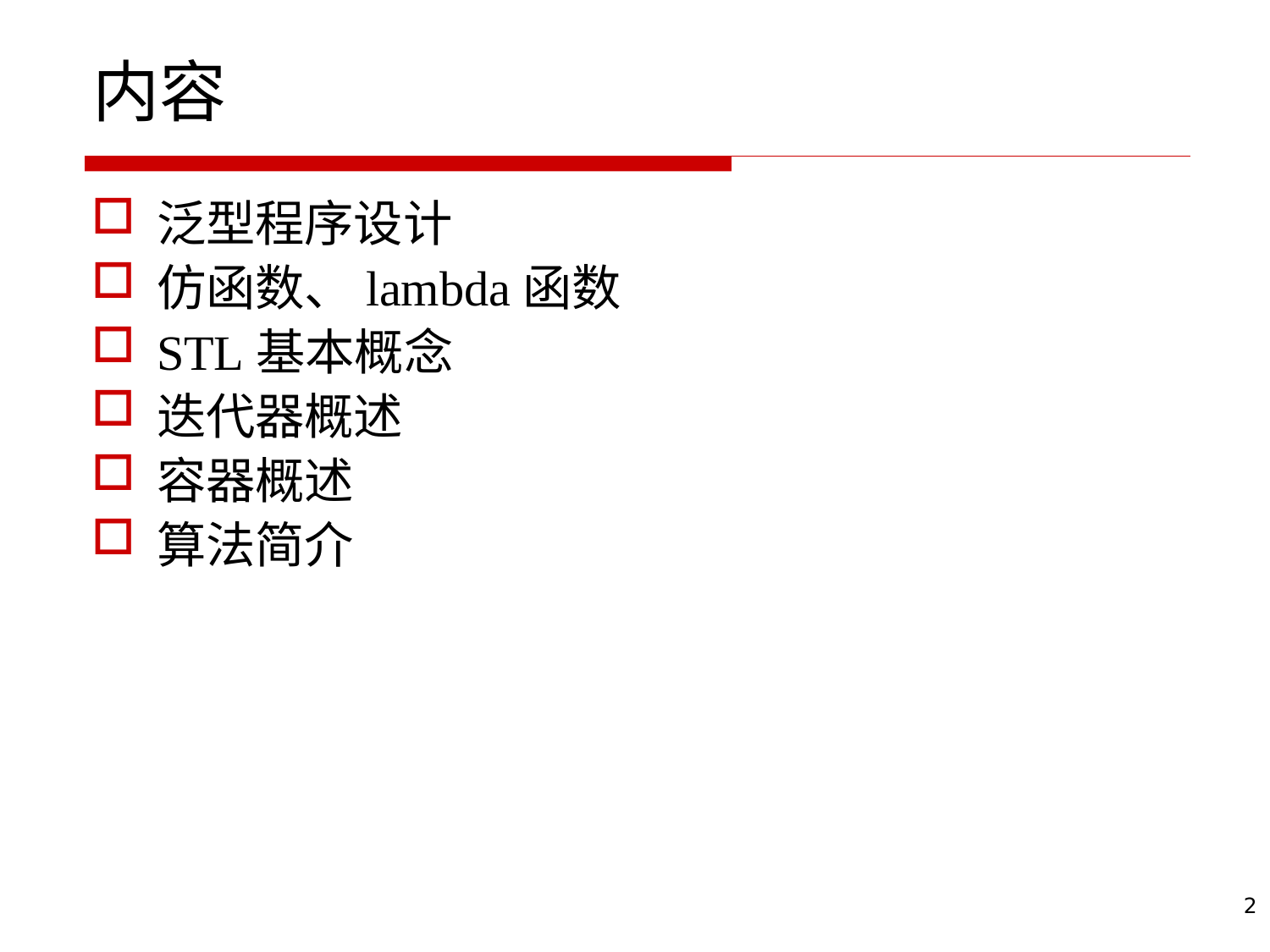

# 内容
泛型程序设计
仿函数、lambda函数
STL基本概念
迭代器概述
容器概述
算法简介
2